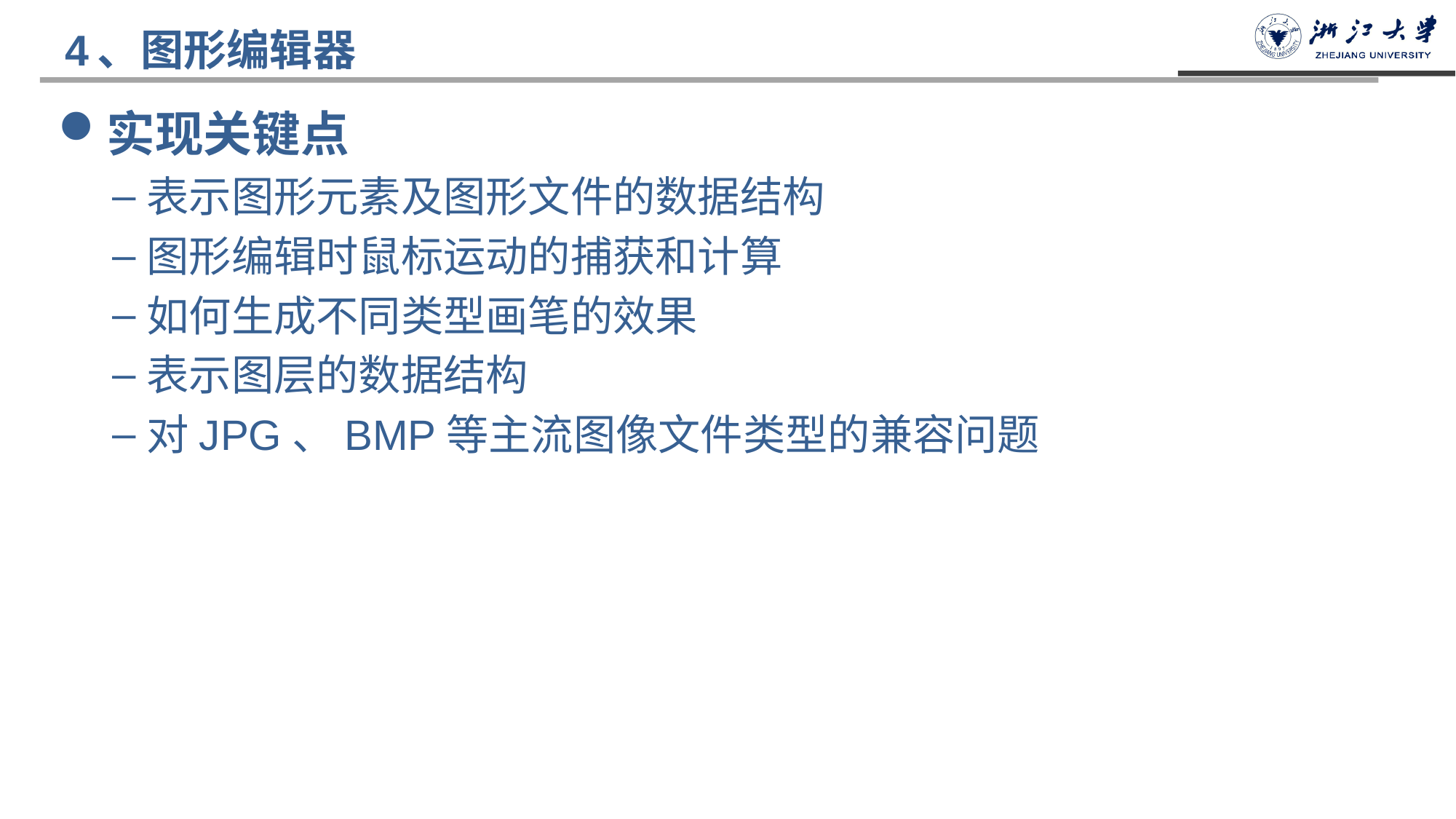

# 4、图形编辑器
实现关键点
表示图形元素及图形文件的数据结构
图形编辑时鼠标运动的捕获和计算
如何生成不同类型画笔的效果
表示图层的数据结构
对JPG、BMP等主流图像文件类型的兼容问题